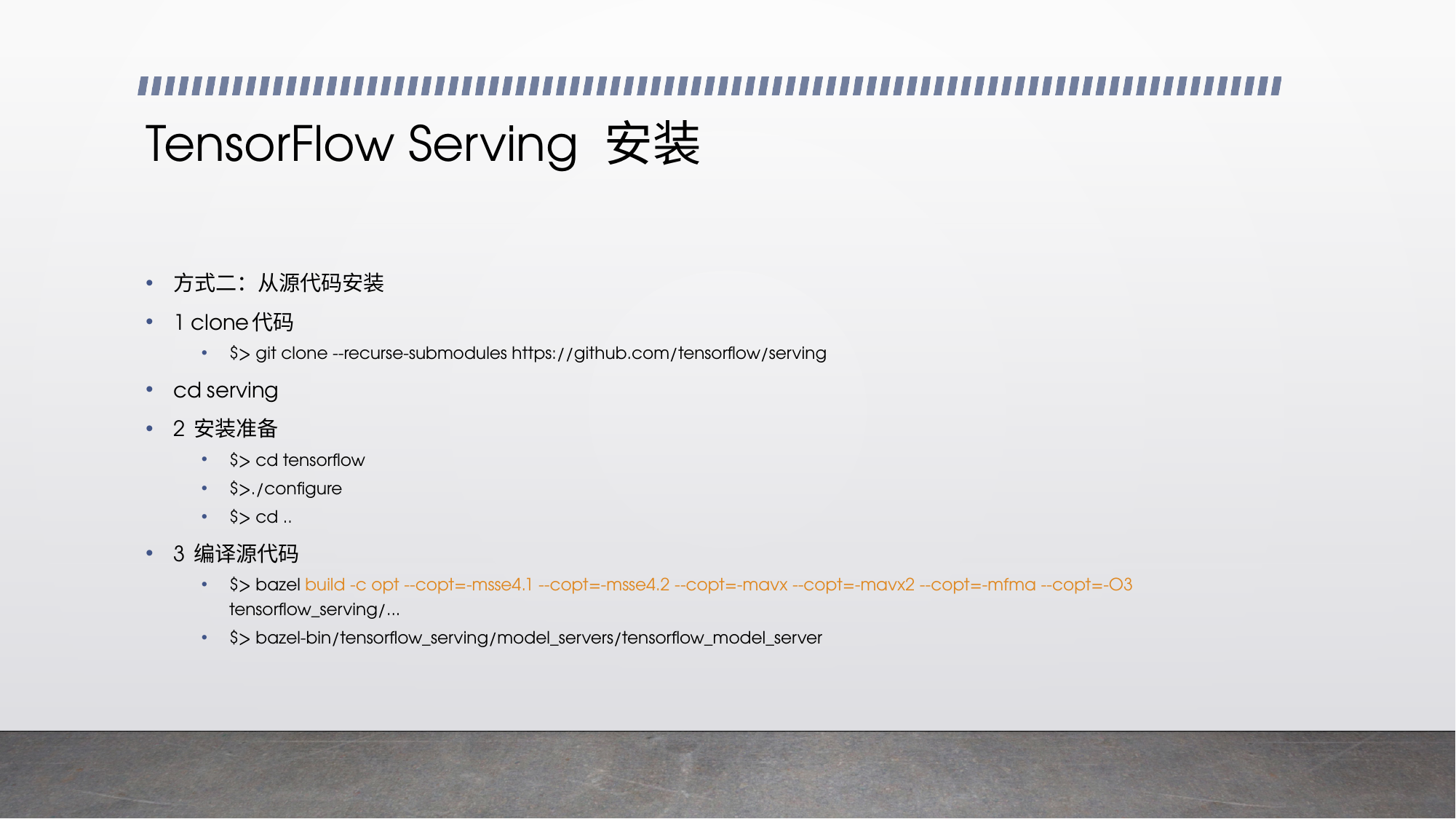

# TensorFlow Serving 安装
方式二：从源代码安装
1 clone代码
$> git clone --recurse-submodules https://github.com/tensorflow/serving
cd serving
2 安装准备
$> cd tensorflow
$>./configure
$> cd ..
3 编译源代码
$> bazel build -c opt --copt=-msse4.1 --copt=-msse4.2 --copt=-mavx --copt=-mavx2 --copt=-mfma --copt=-O3 tensorflow_serving/...
$> bazel-bin/tensorflow_serving/model_servers/tensorflow_model_server